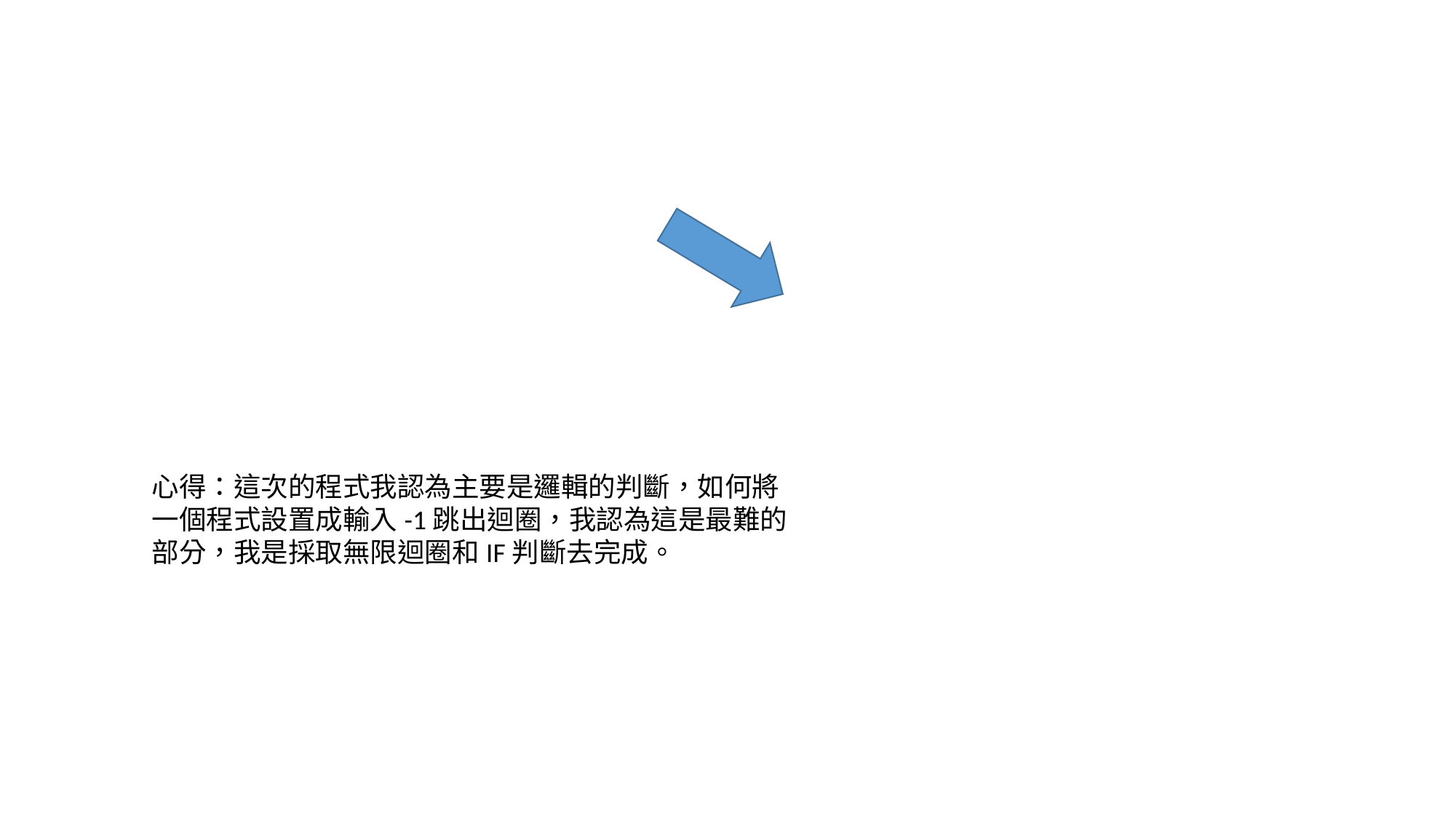

心得：這次的程式我認為主要是邏輯的判斷，如何將一個程式設置成輸入-1跳出迴圈，我認為這是最難的部分，我是採取無限迴圈和IF判斷去完成。